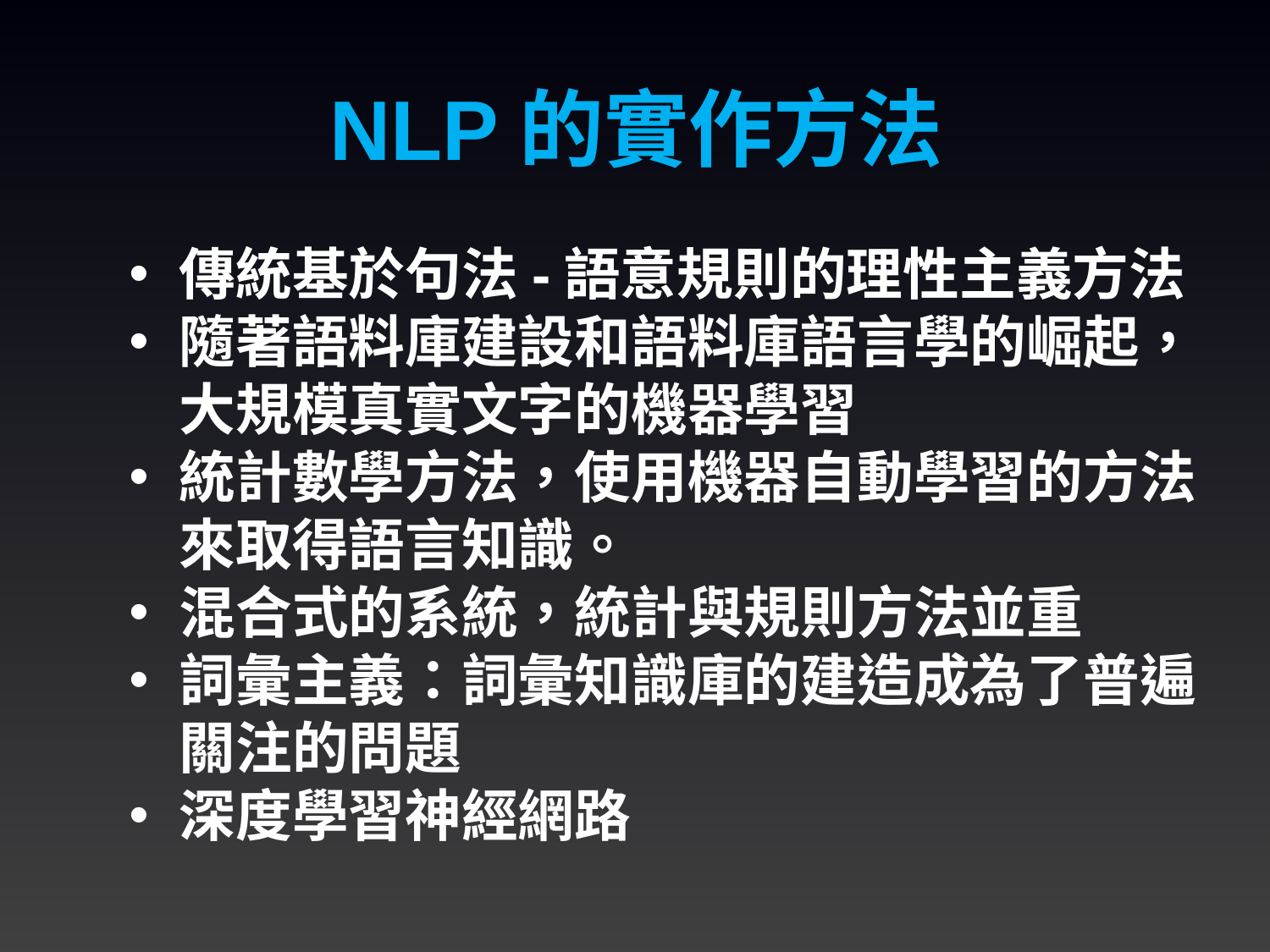

NLP的實作方法
傳統基於句法-語意規則的理性主義方法
隨著語料庫建設和語料庫語言學的崛起，大規模真實文字的機器學習
統計數學方法，使用機器自動學習的方法來取得語言知識。
混合式的系統，統計與規則方法並重
詞彙主義：詞彙知識庫的建造成為了普遍關注的問題
深度學習神經網路